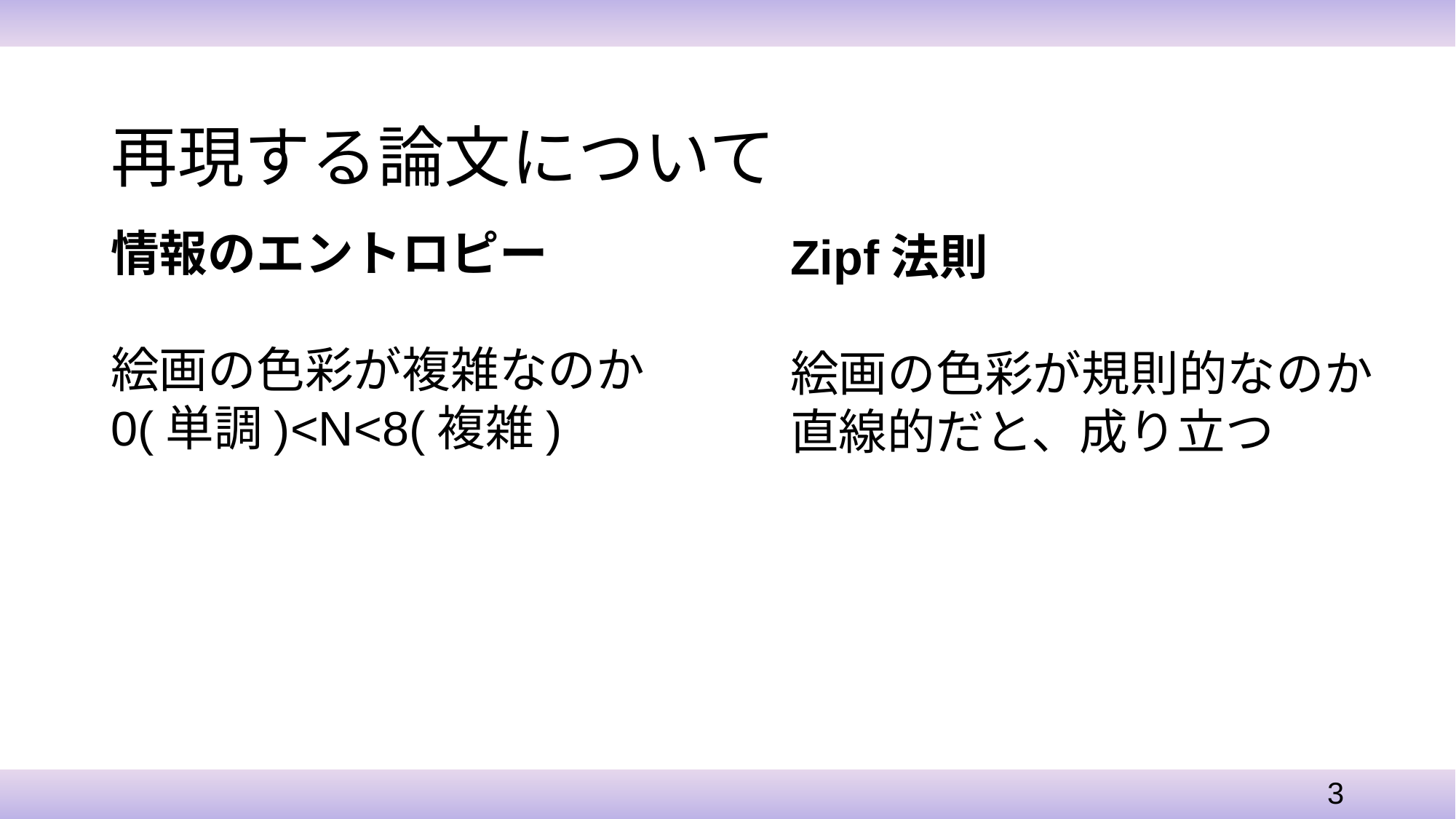

# 再現する論文について
情報のエントロピー
絵画の色彩が複雑なのか
0(単調)<N<8(複雑)

Zipf法則
絵画の色彩が規則的なのか
直線的だと、成り立つ

3